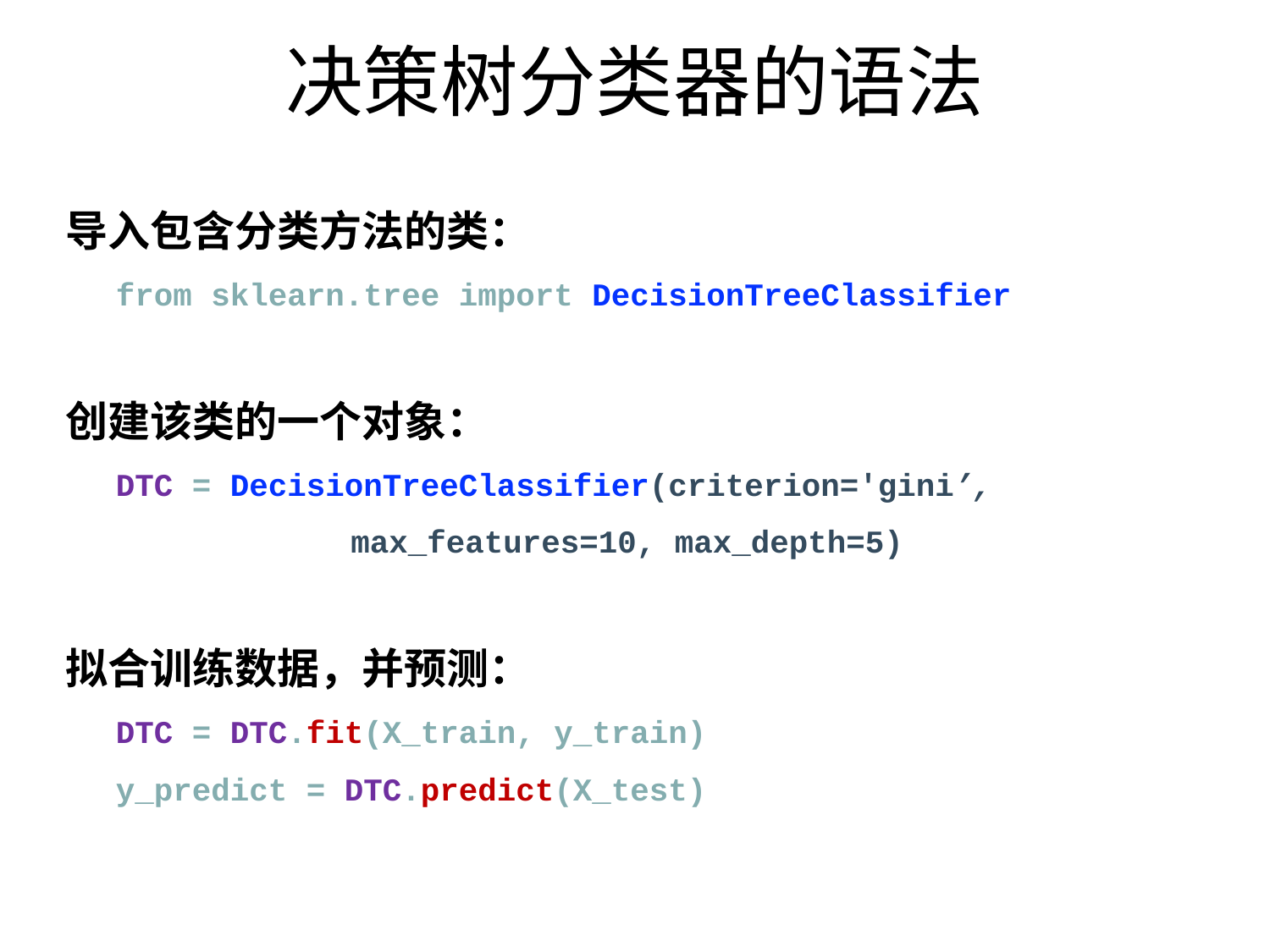

# 决策树分类器的语法
导入包含分类方法的类：
from sklearn.tree import DecisionTreeClassifier

创建该类的一个对象：
DTC = DecisionTreeClassifier(criterion='gini’,
max_features=10, max_depth=5)

拟合训练数据，并预测：
DTC = DTC.fit(X_train, y_train)
y_predict = DTC.predict(X_test)